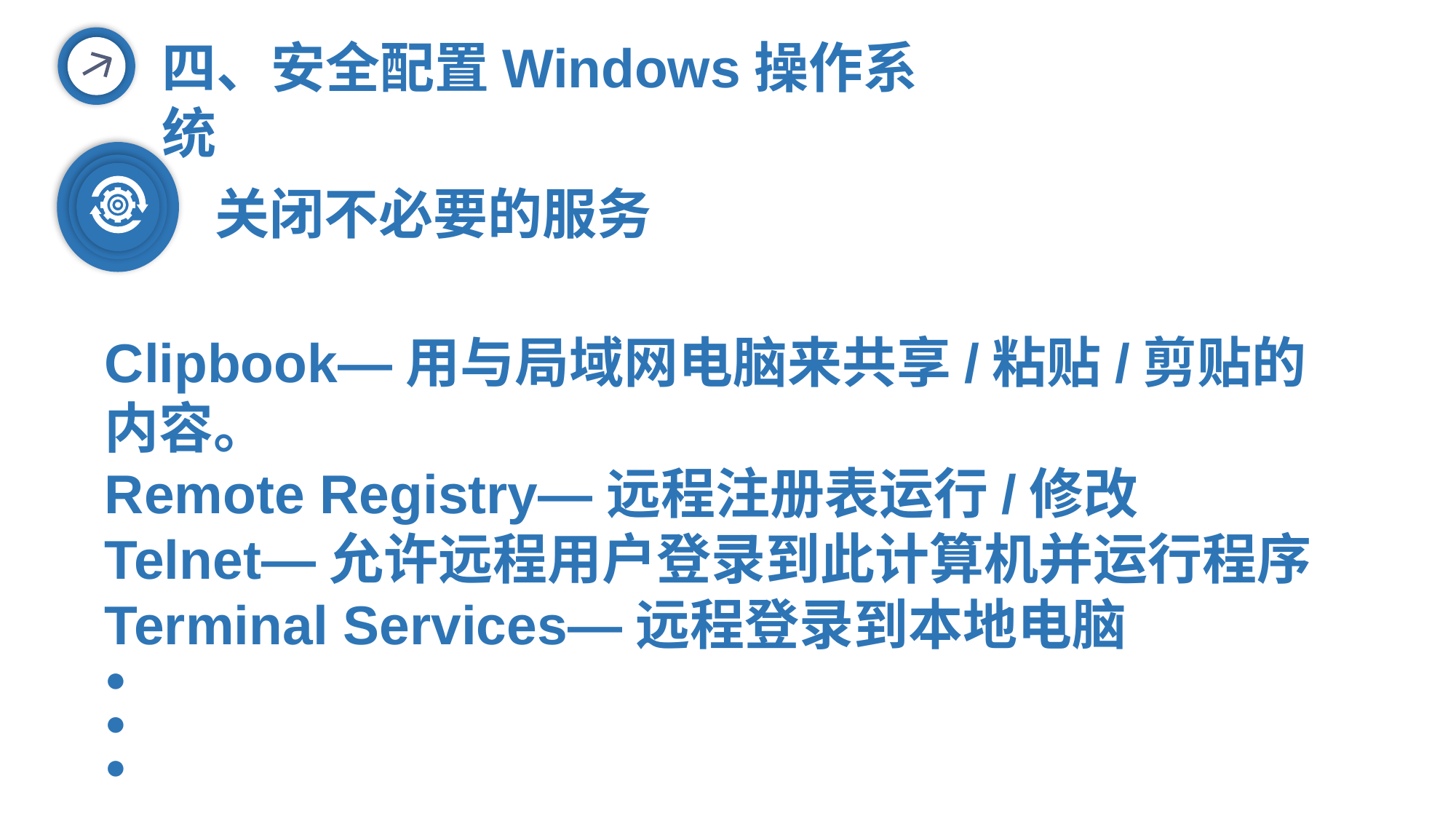

四、安全配置Windows操作系统

关闭不必要的服务

Clipbook—用与局域网电脑来共享/粘贴/剪贴的内容。
Remote Registry—远程注册表运行/修改
Telnet—允许远程用户登录到此计算机并运行程序
Terminal Services—远程登录到本地电脑
●
●
●